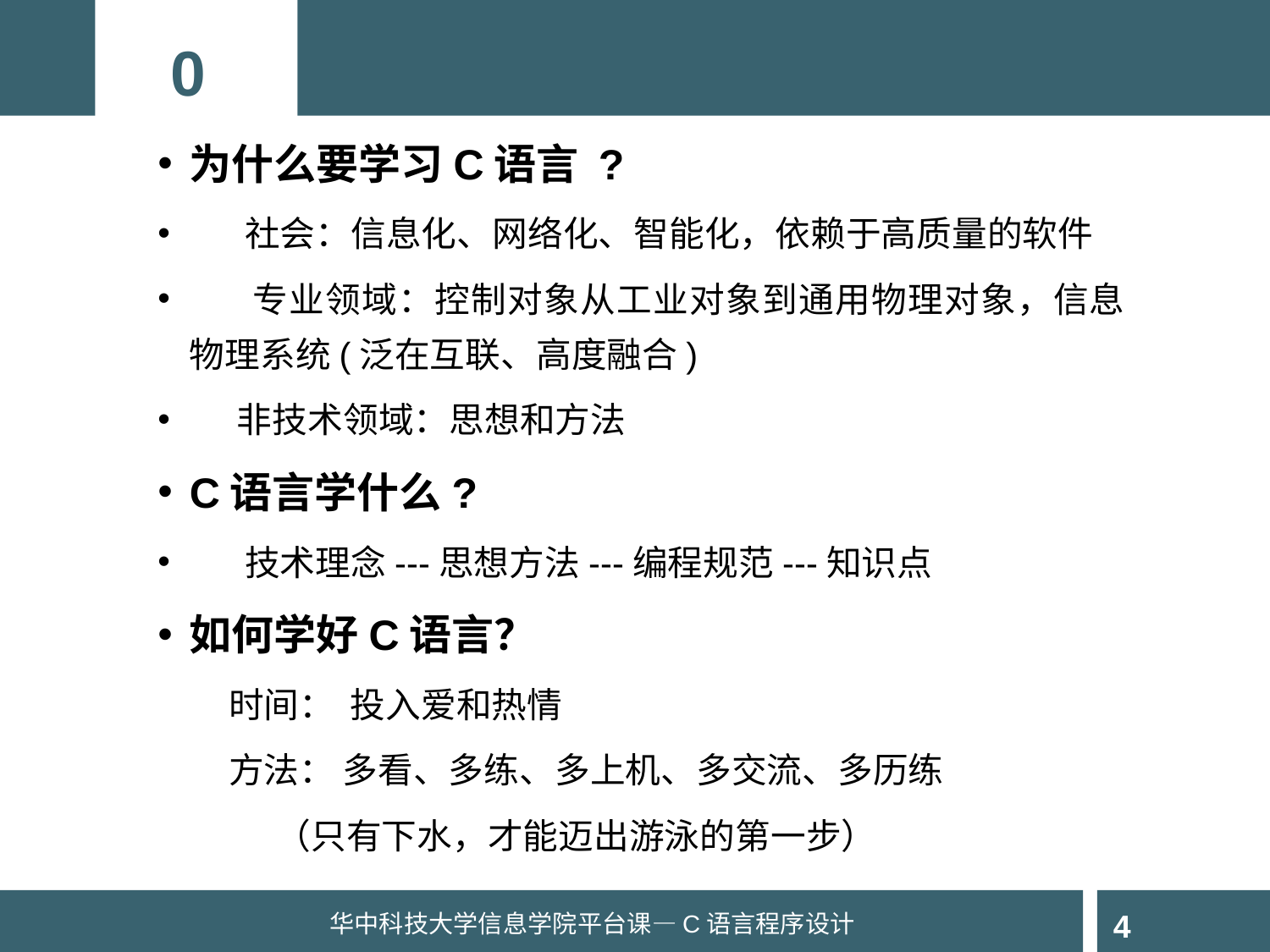

0
为什么要学习C语言 ?
      社会：信息化、网络化、智能化，依赖于高质量的软件
      专业领域：控制对象从工业对象到通用物理对象，信息物理系统(泛在互联、高度融合)
     非技术领域：思想和方法
C语言学什么?
      技术理念---思想方法---编程规范---知识点
如何学好C语言？
        时间：  投入爱和热情
        方法： 多看、多练、多上机、多交流、多历练
              （只有下水，才能迈出游泳的第一步）